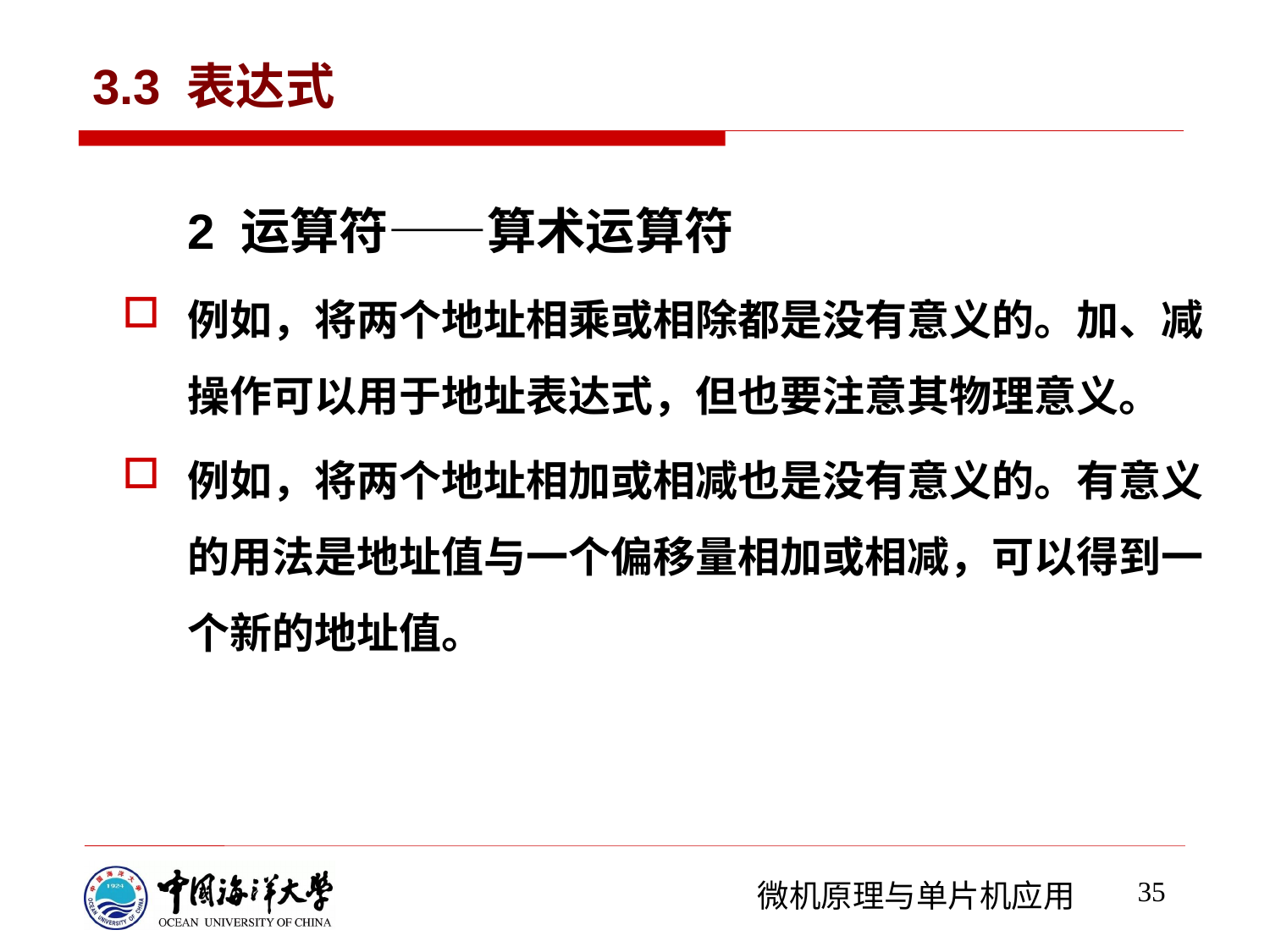

# 3.3 表达式
2 运算符——算术运算符
例如，将两个地址相乘或相除都是没有意义的。加、减操作可以用于地址表达式，但也要注意其物理意义。
例如，将两个地址相加或相减也是没有意义的。有意义的用法是地址值与一个偏移量相加或相减，可以得到一个新的地址值。

35